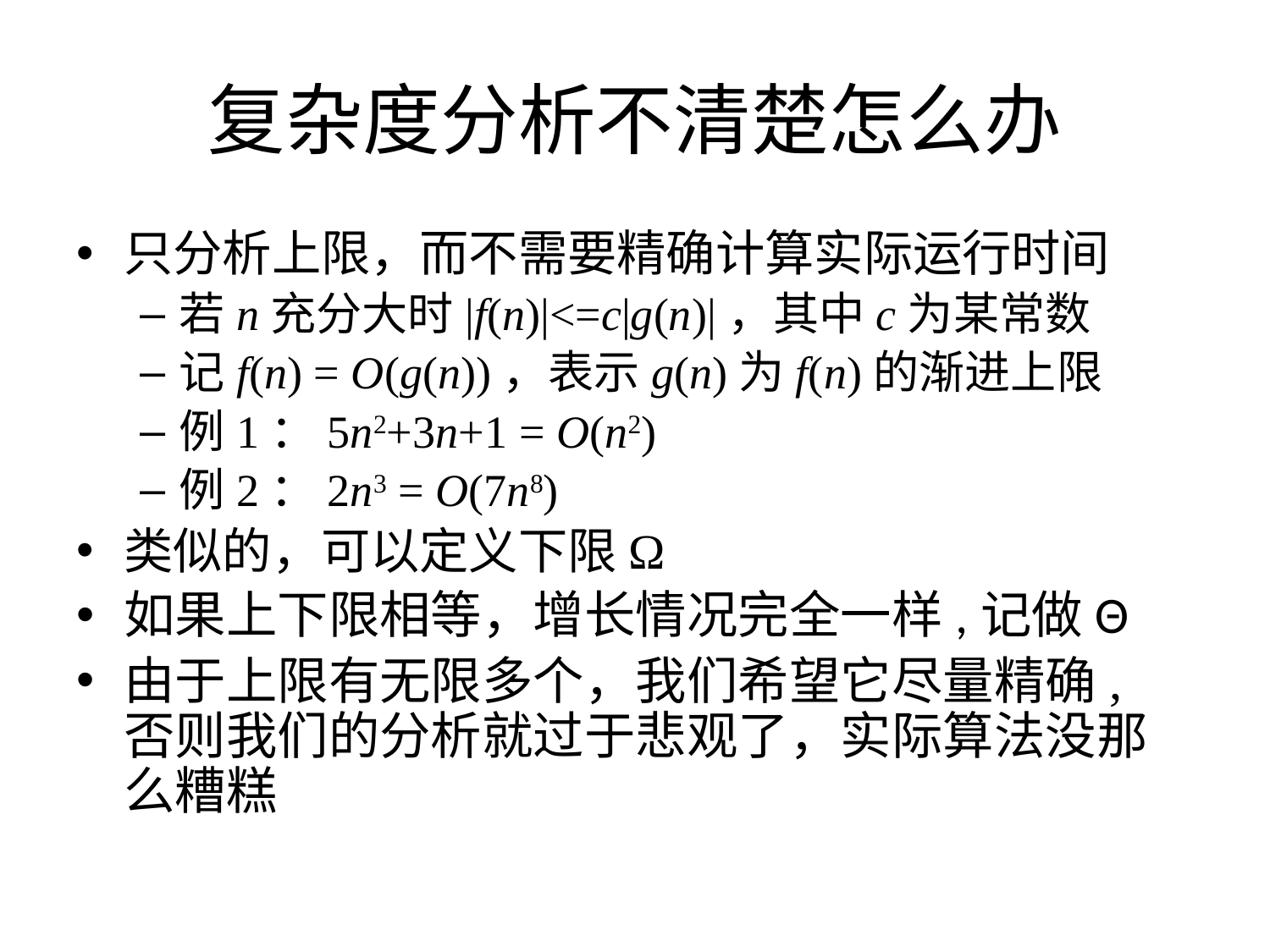

# 复杂度分析不清楚怎么办
只分析上限，而不需要精确计算实际运行时间
若n充分大时|f(n)|<=c|g(n)|，其中c为某常数
记f(n) = O(g(n))，表示g(n)为f(n)的渐进上限
例1：5n2+3n+1 = O(n2)
例2：2n3 = O(7n8)
类似的，可以定义下限Ω
如果上下限相等，增长情况完全一样,记做Θ
由于上限有无限多个，我们希望它尽量精确, 否则我们的分析就过于悲观了，实际算法没那么糟糕